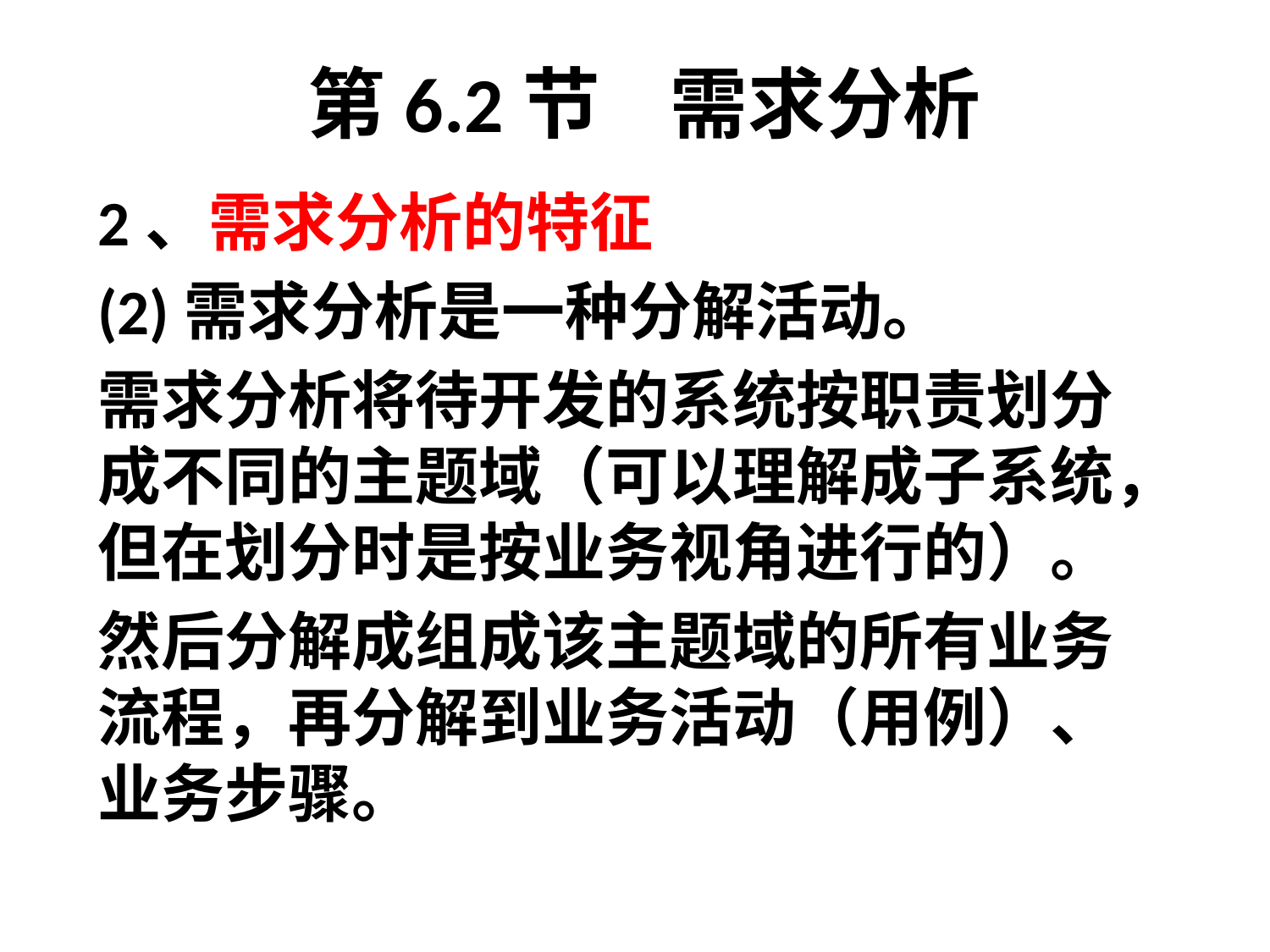

# 第6.2节    需求分析
2、需求分析的特征
(2)需求分析是一种分解活动。
需求分析将待开发的系统按职责划分成不同的主题域（可以理解成子系统，但在划分时是按业务视角进行的）。
然后分解成组成该主题域的所有业务流程，再分解到业务活动（用例）、业务步骤。